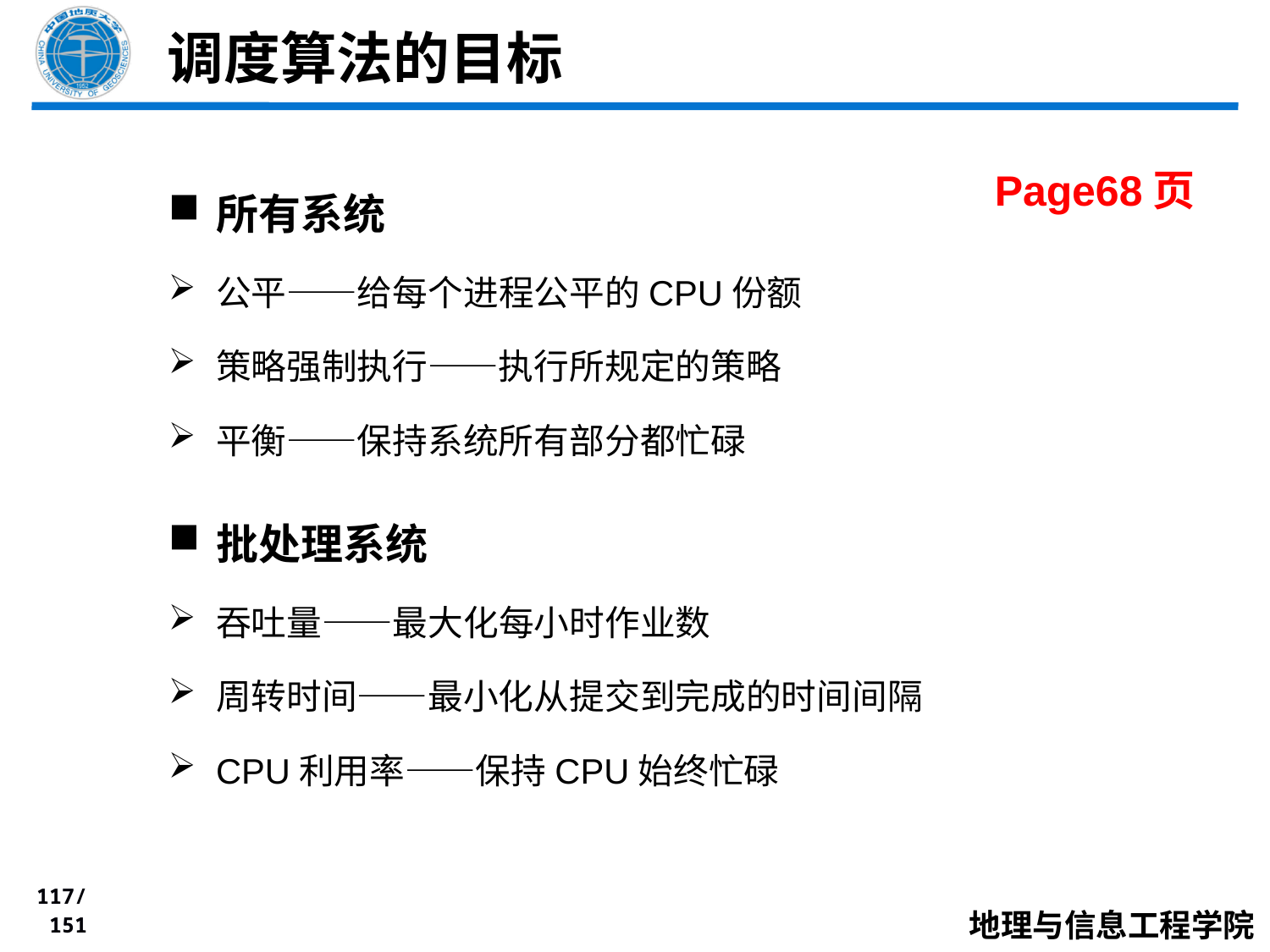

调度算法的目标
所有系统
公平——给每个进程公平的CPU份额
策略强制执行——执行所规定的策略
平衡——保持系统所有部分都忙碌
批处理系统
吞吐量——最大化每小时作业数
周转时间——最小化从提交到完成的时间间隔
CPU利用率——保持CPU始终忙碌
Page68页